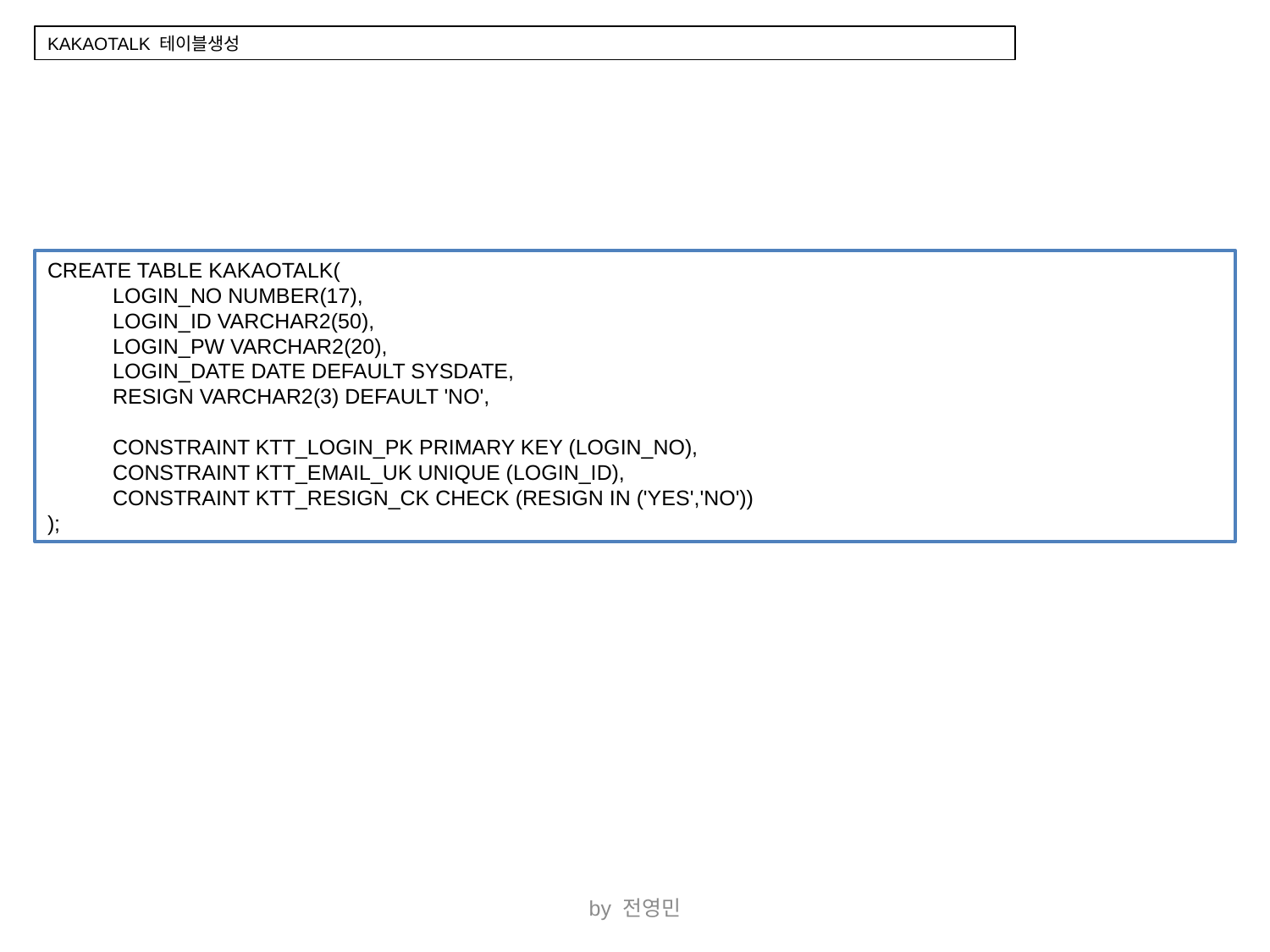

KAKAOTALK 테이블생성
CREATE TABLE KAKAOTALK(
           LOGIN_NO NUMBER(17),
           LOGIN_ID VARCHAR2(50),
           LOGIN_PW VARCHAR2(20),
           LOGIN_DATE DATE DEFAULT SYSDATE,
           RESIGN VARCHAR2(3) DEFAULT 'NO',

           CONSTRAINT KTT_LOGIN_PK PRIMARY KEY (LOGIN_NO),
           CONSTRAINT KTT_EMAIL_UK UNIQUE (LOGIN_ID),
           CONSTRAINT KTT_RESIGN_CK CHECK (RESIGN IN ('YES','NO'))
);
by 전영민